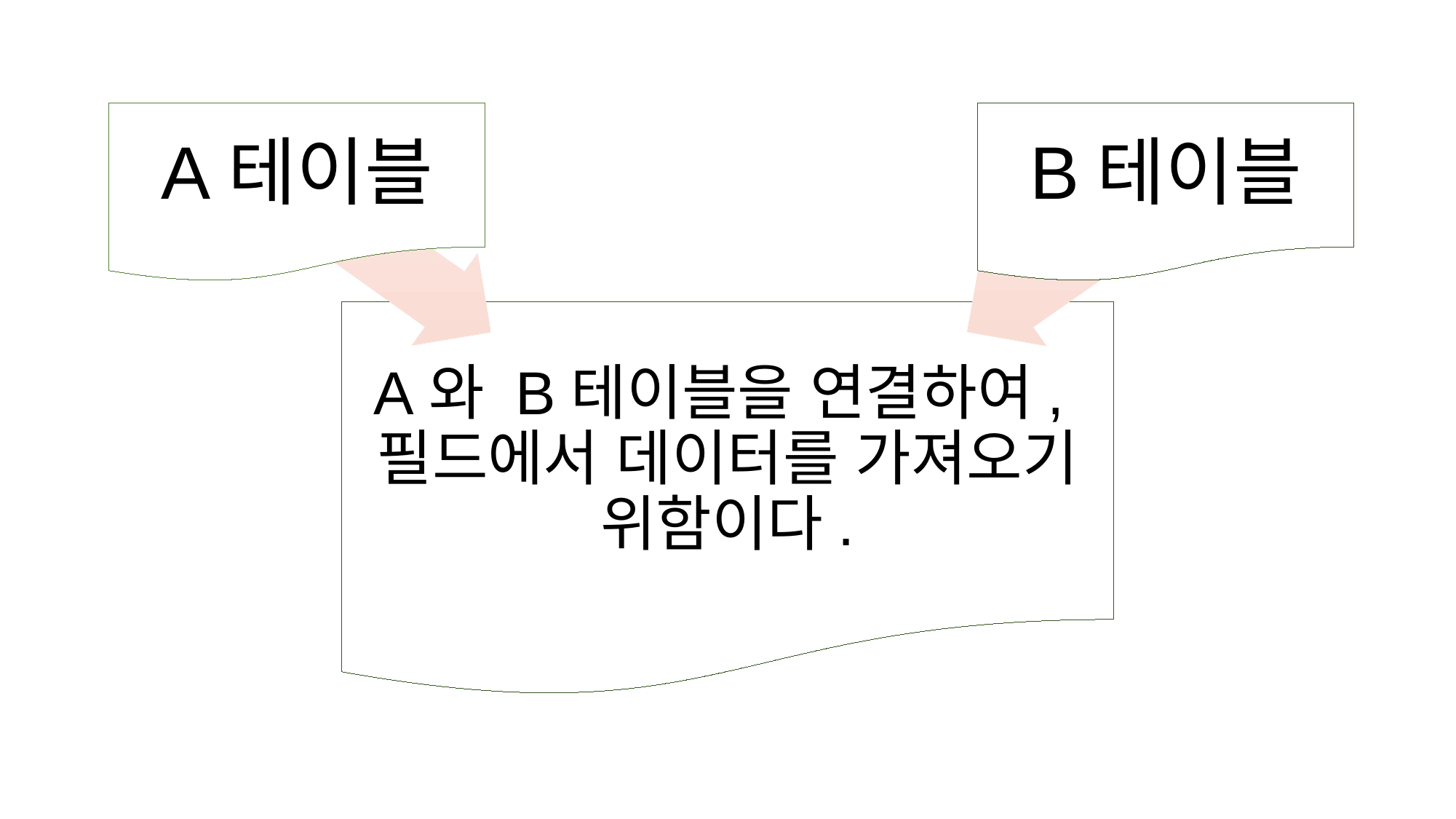

A와 B테이블을 연결하여,  필드에서 데이터를 가져오기 위함이다.
A테이블
B테이블